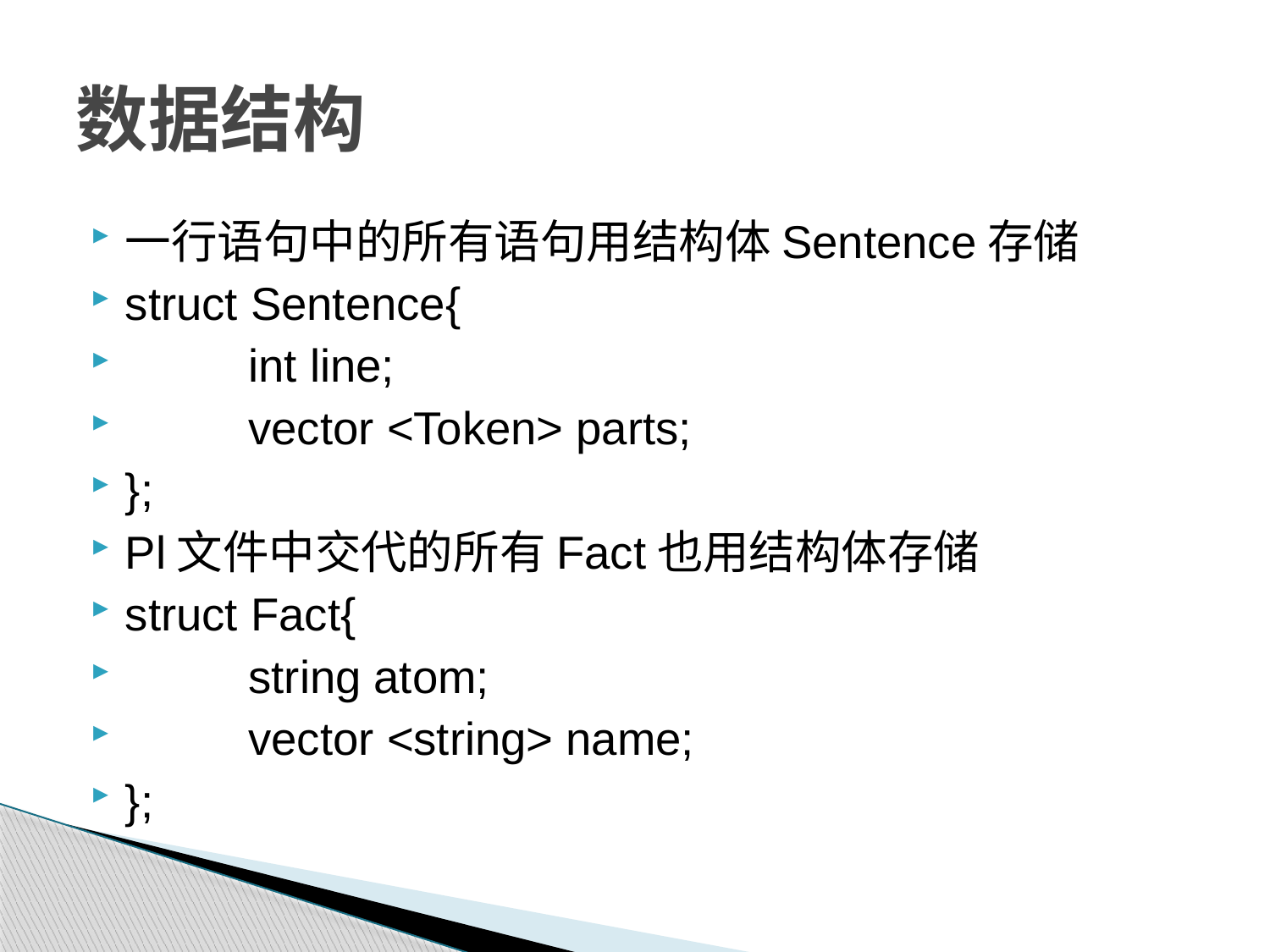

# 数据结构
一行语句中的所有语句用结构体Sentence存储
struct Sentence{
	int line;
	vector <Token> parts;
};
Pl文件中交代的所有Fact也用结构体存储
struct Fact{
	string atom;
	vector <string> name;
};